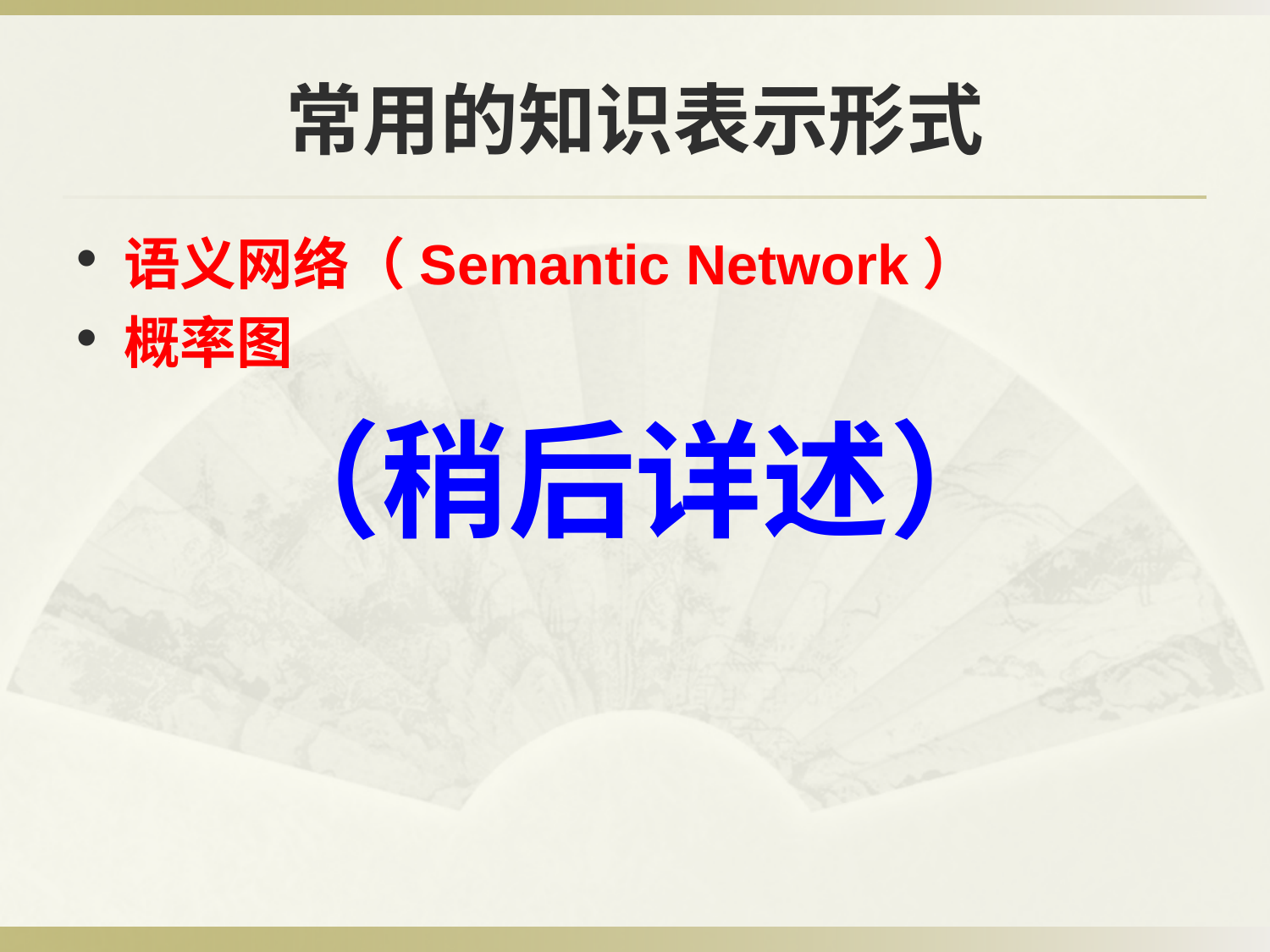

# 常用的知识表示形式
语义网络（Semantic Network）
概率图
（稍后详述）

11